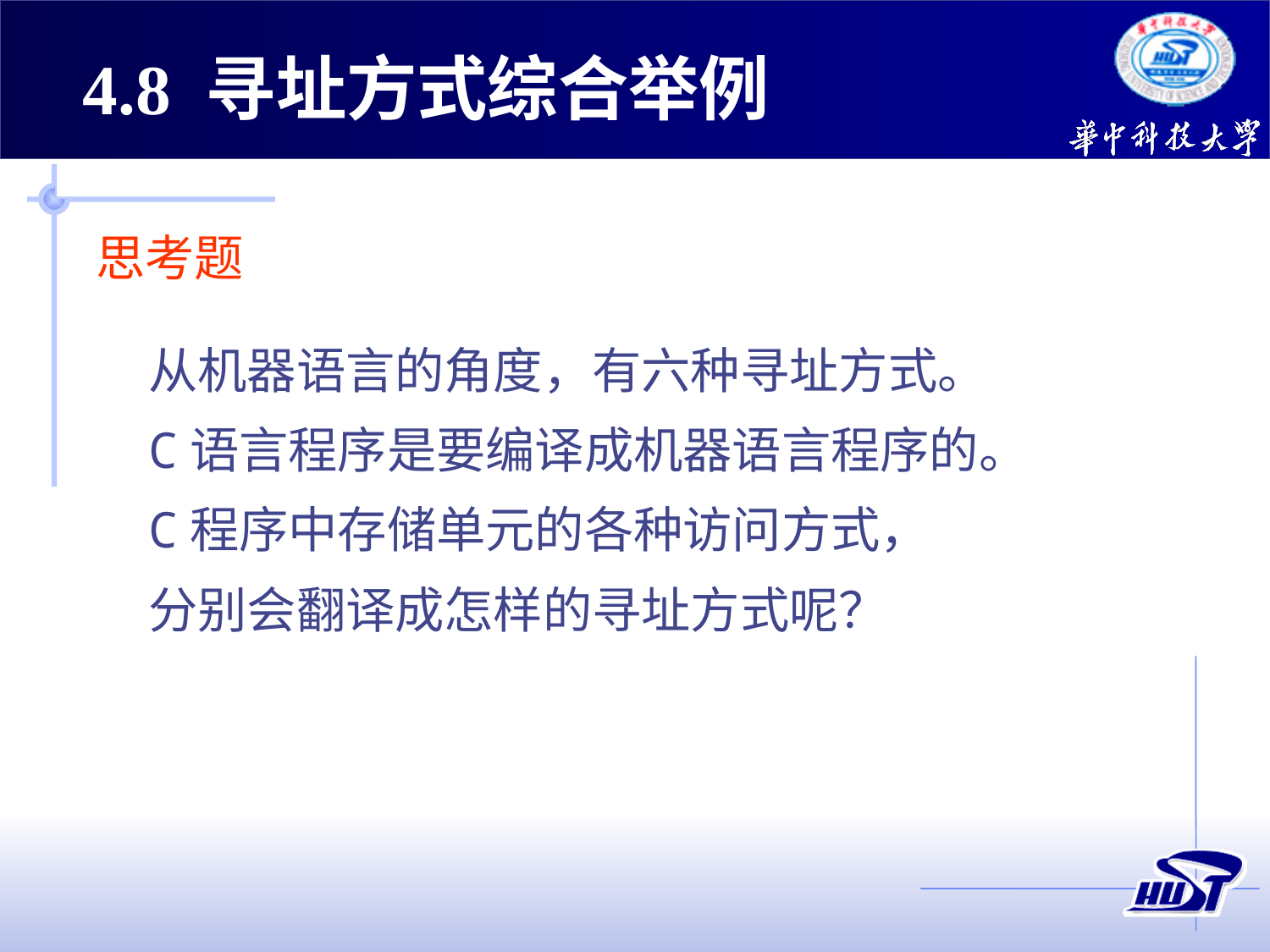

4.8 寻址方式综合举例
思考题
从机器语言的角度，有六种寻址方式。
C语言程序是要编译成机器语言程序的。
C程序中存储单元的各种访问方式，
分别会翻译成怎样的寻址方式呢？